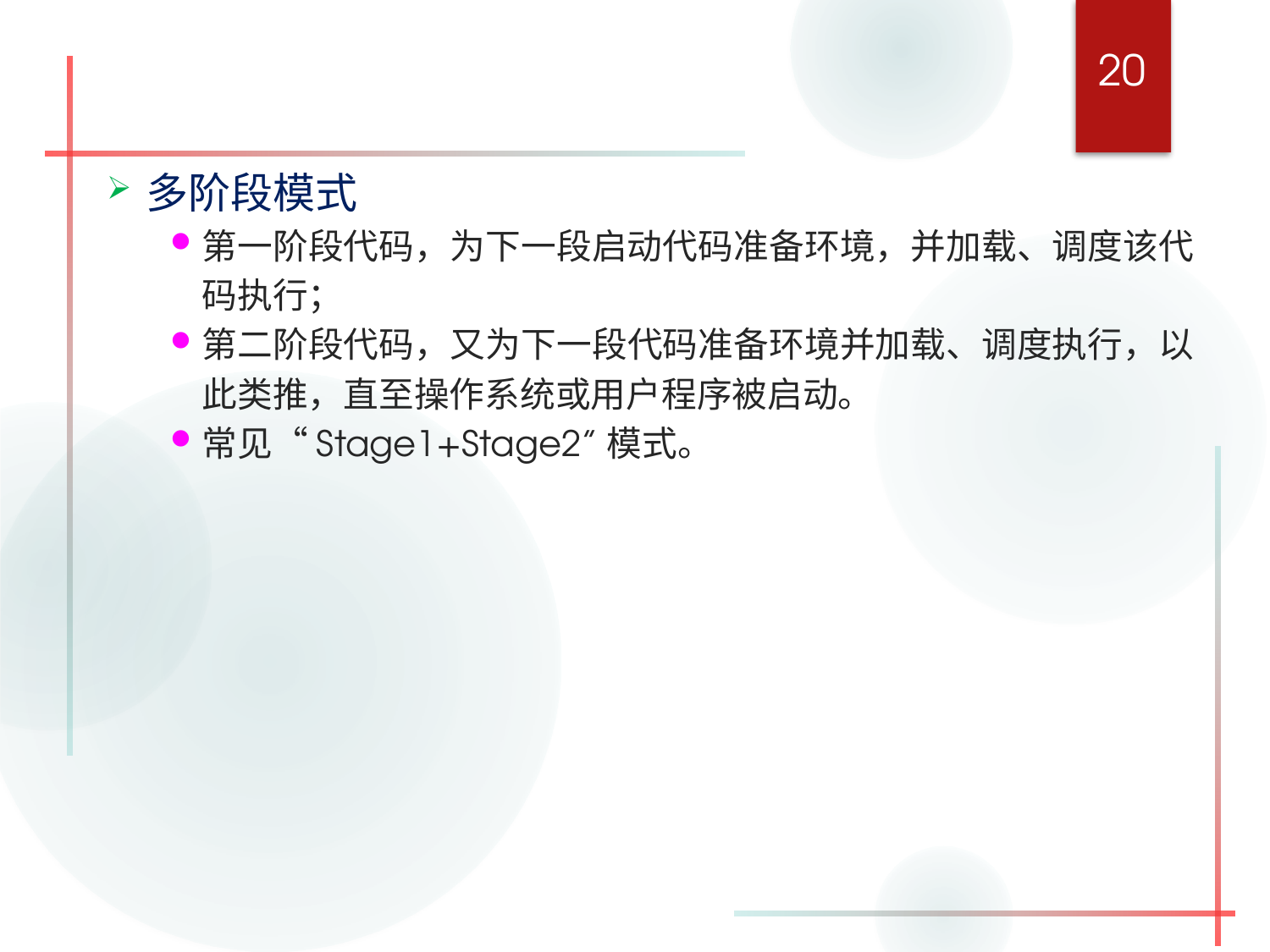

20
#
多阶段模式
第一阶段代码，为下一段启动代码准备环境，并加载、调度该代码执行；
第二阶段代码，又为下一段代码准备环境并加载、调度执行，以此类推，直至操作系统或用户程序被启动。
常见“Stage1+Stage2”模式。